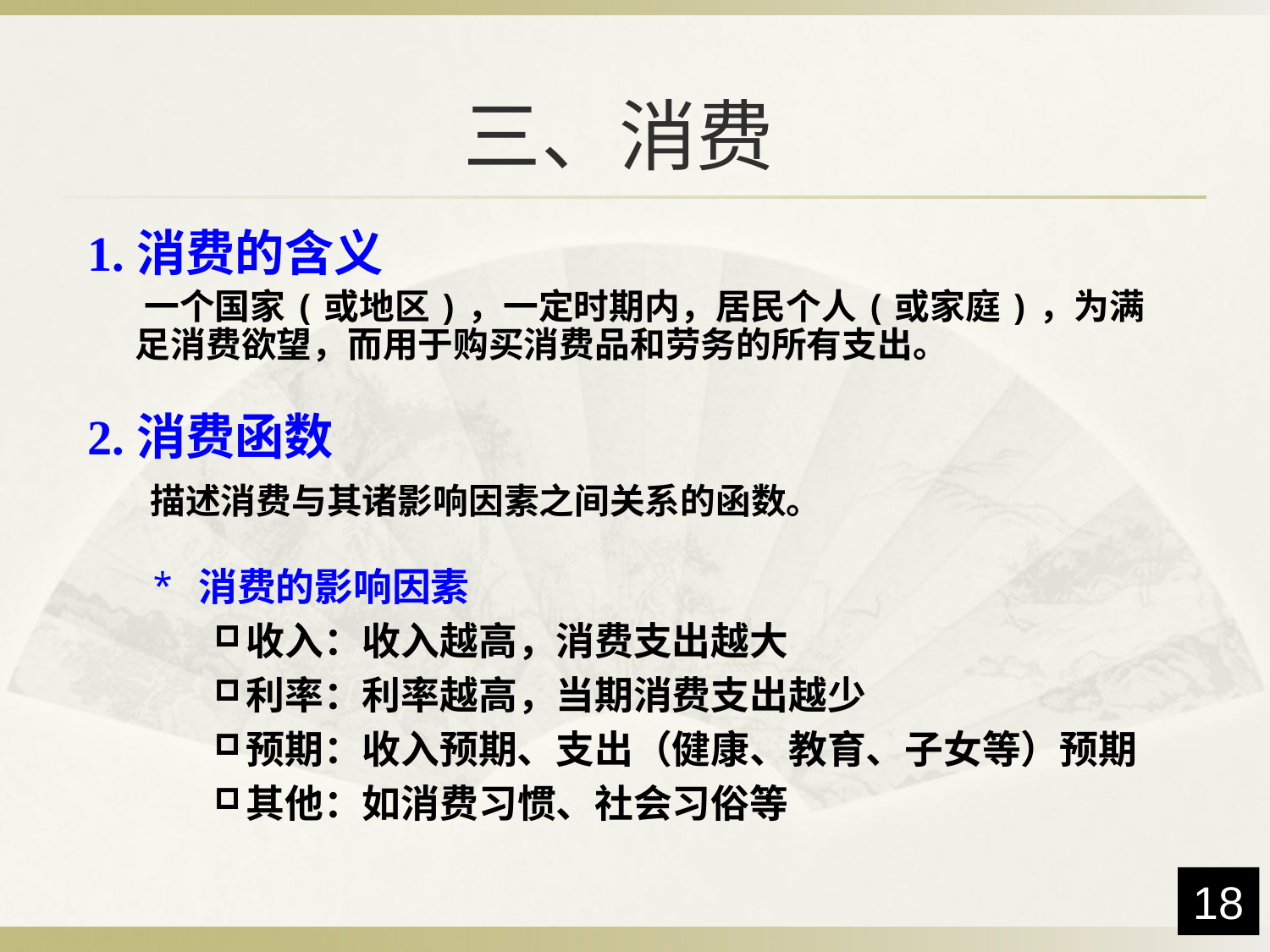

# 三、消费
1.消费的含义
      一个国家(或地区)，一定时期内，居民个人(或家庭)，为满足消费欲望，而用于购买消费品和劳务的所有支出。
2.消费函数
     描述消费与其诸影响因素之间关系的函数。
消费的影响因素
收入：收入越高，消费支出越大
利率：利率越高，当期消费支出越少
预期：收入预期、支出（健康、教育、子女等）预期
其他：如消费习惯、社会习俗等
18